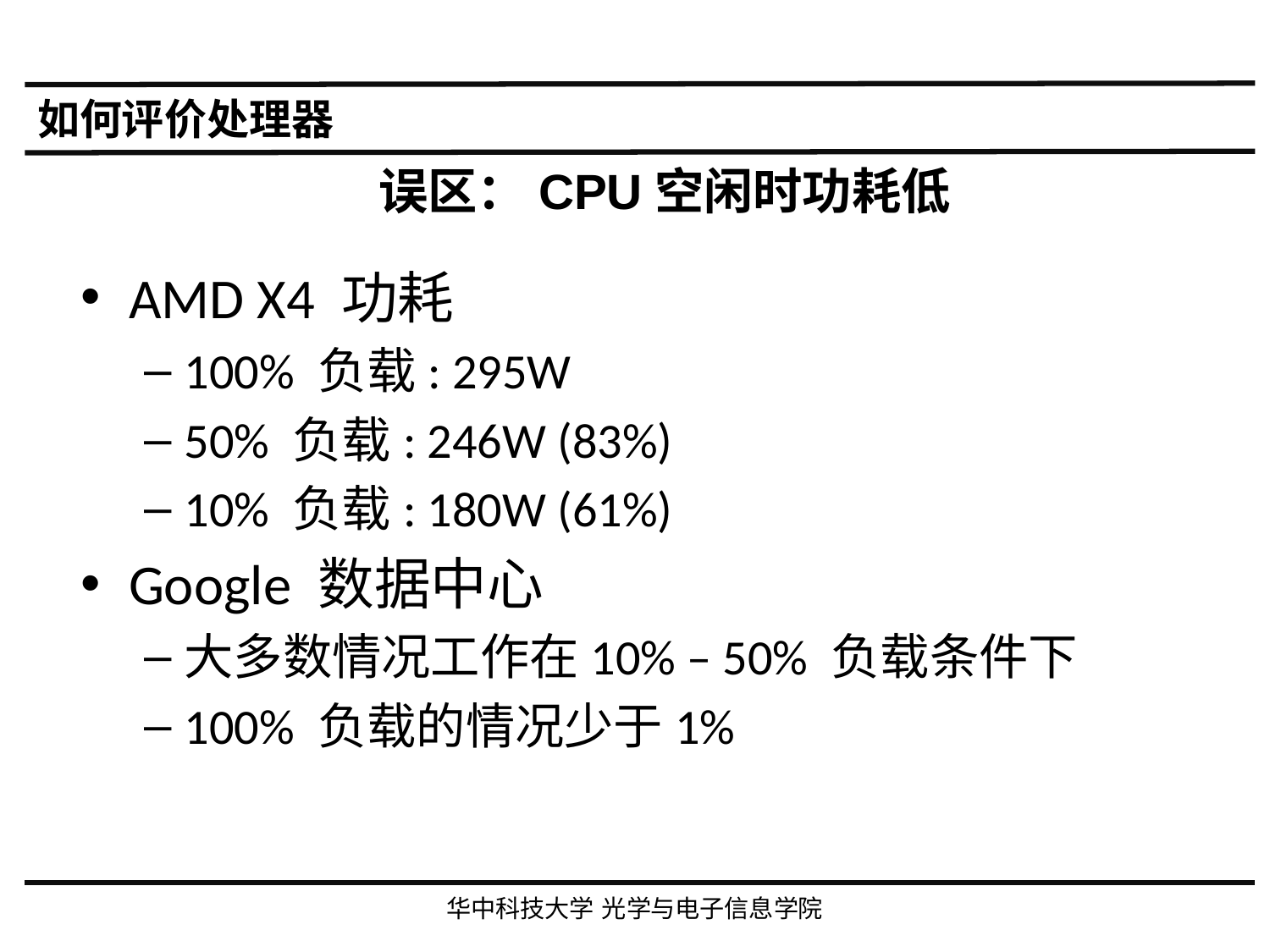

如何评价处理器
误区：CPU空闲时功耗低
AMD X4 功耗
100% 负载: 295W
50% 负载: 246W (83%)
10% 负载: 180W (61%)
Google 数据中心
大多数情况工作在10% – 50% 负载条件下
100% 负载的情况少于1%
华中科技大学 光学与电子信息学院